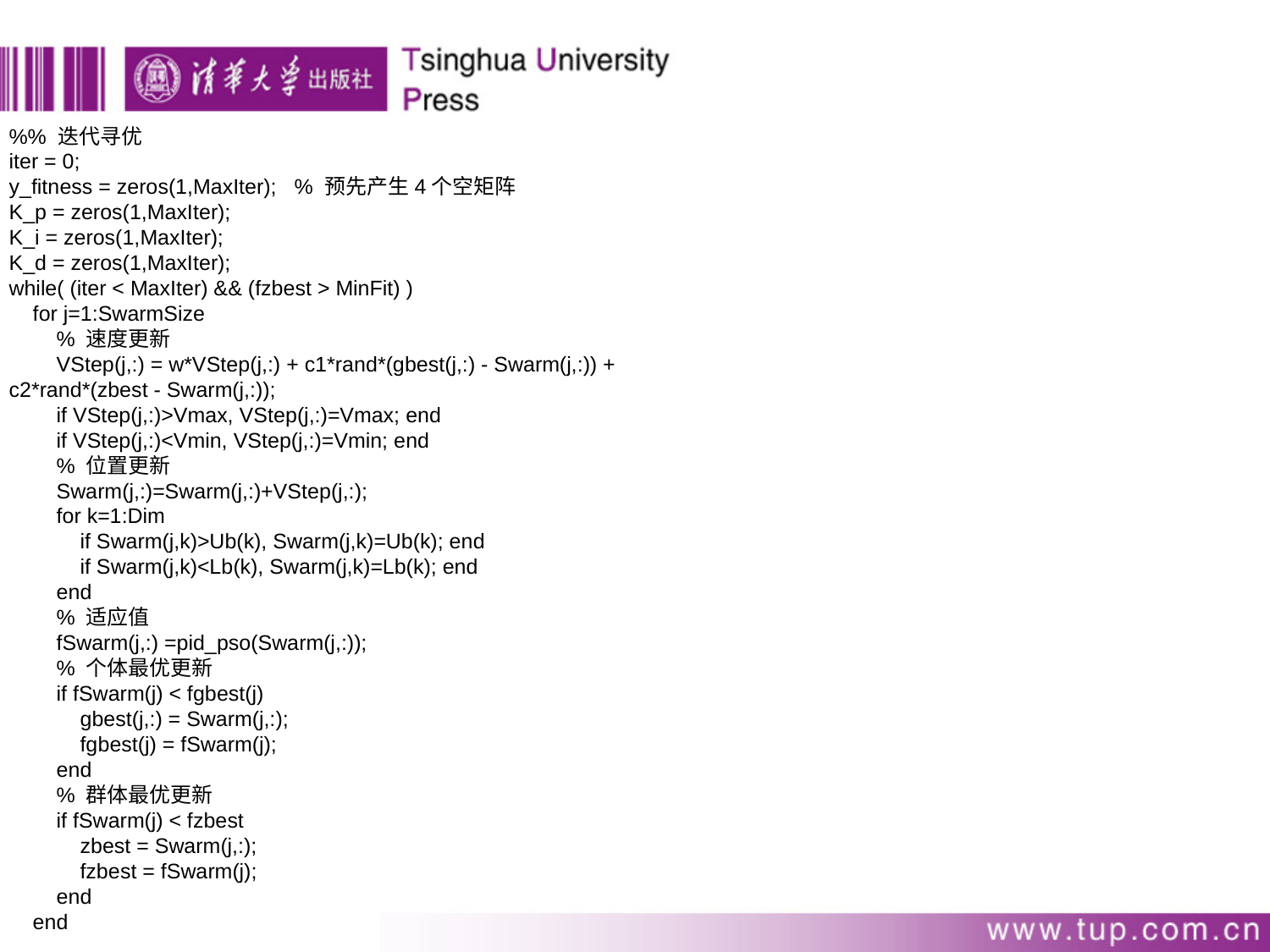

%% 迭代寻优
iter = 0;
y_fitness = zeros(1,MaxIter);   % 预先产生4个空矩阵
K_p = zeros(1,MaxIter);
K_i = zeros(1,MaxIter);
K_d = zeros(1,MaxIter);
while( (iter < MaxIter) && (fzbest > MinFit) )
    for j=1:SwarmSize
        % 速度更新
        VStep(j,:) = w*VStep(j,:) + c1*rand*(gbest(j,:) - Swarm(j,:)) + c2*rand*(zbest - Swarm(j,:));
        if VStep(j,:)>Vmax, VStep(j,:)=Vmax; end
        if VStep(j,:)<Vmin, VStep(j,:)=Vmin; end
        % 位置更新
        Swarm(j,:)=Swarm(j,:)+VStep(j,:);
        for k=1:Dim
            if Swarm(j,k)>Ub(k), Swarm(j,k)=Ub(k); end
            if Swarm(j,k)<Lb(k), Swarm(j,k)=Lb(k); end
        end
        % 适应值
        fSwarm(j,:) =pid_pso(Swarm(j,:));
        % 个体最优更新
        if fSwarm(j) < fgbest(j)
            gbest(j,:) = Swarm(j,:);
            fgbest(j) = fSwarm(j);
        end
        % 群体最优更新
        if fSwarm(j) < fzbest
            zbest = Swarm(j,:);
            fzbest = fSwarm(j);
        end
    end